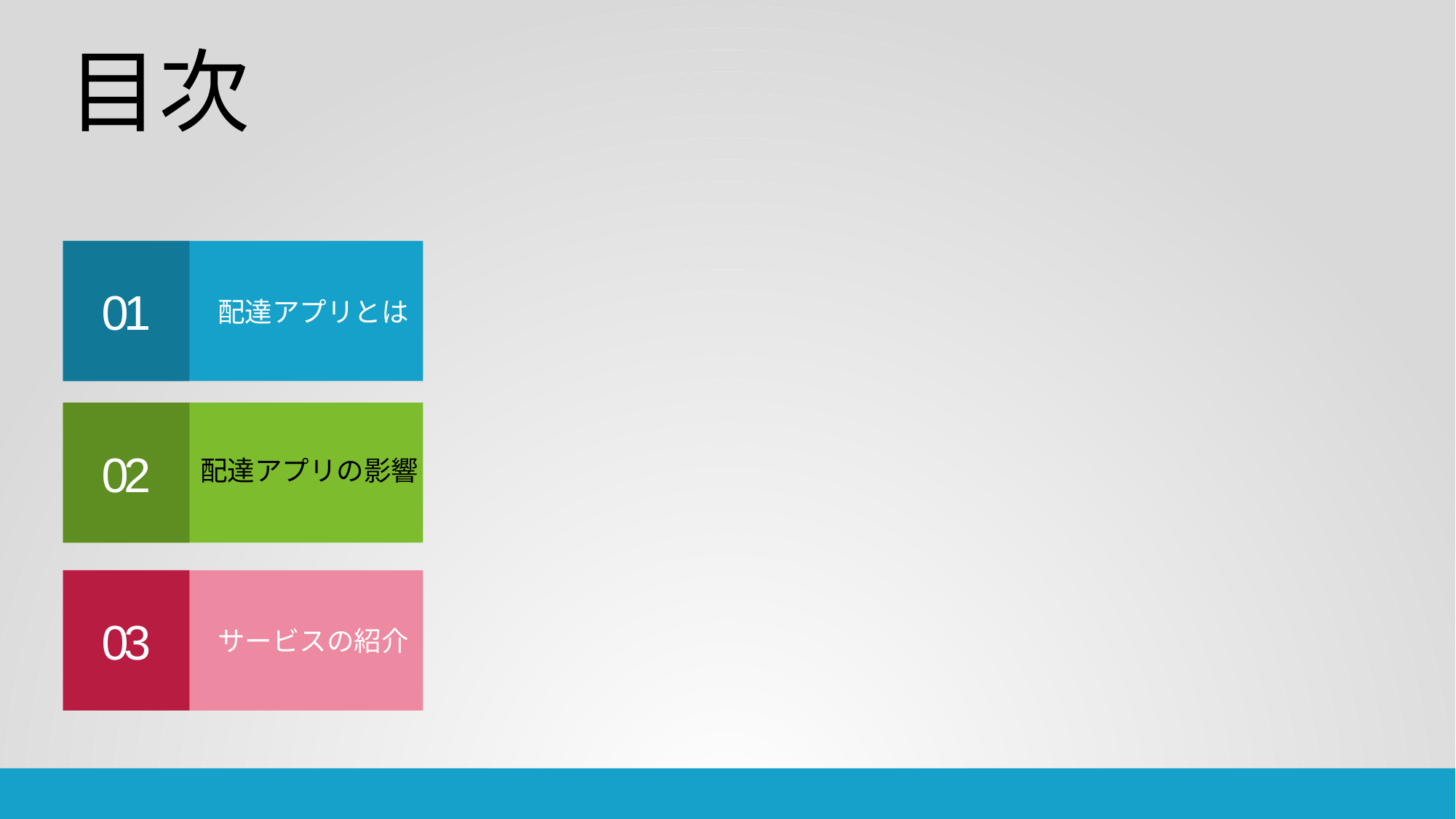

目次
配達アプリとは
01

02
配達アプリの影響

サービスの紹介
03